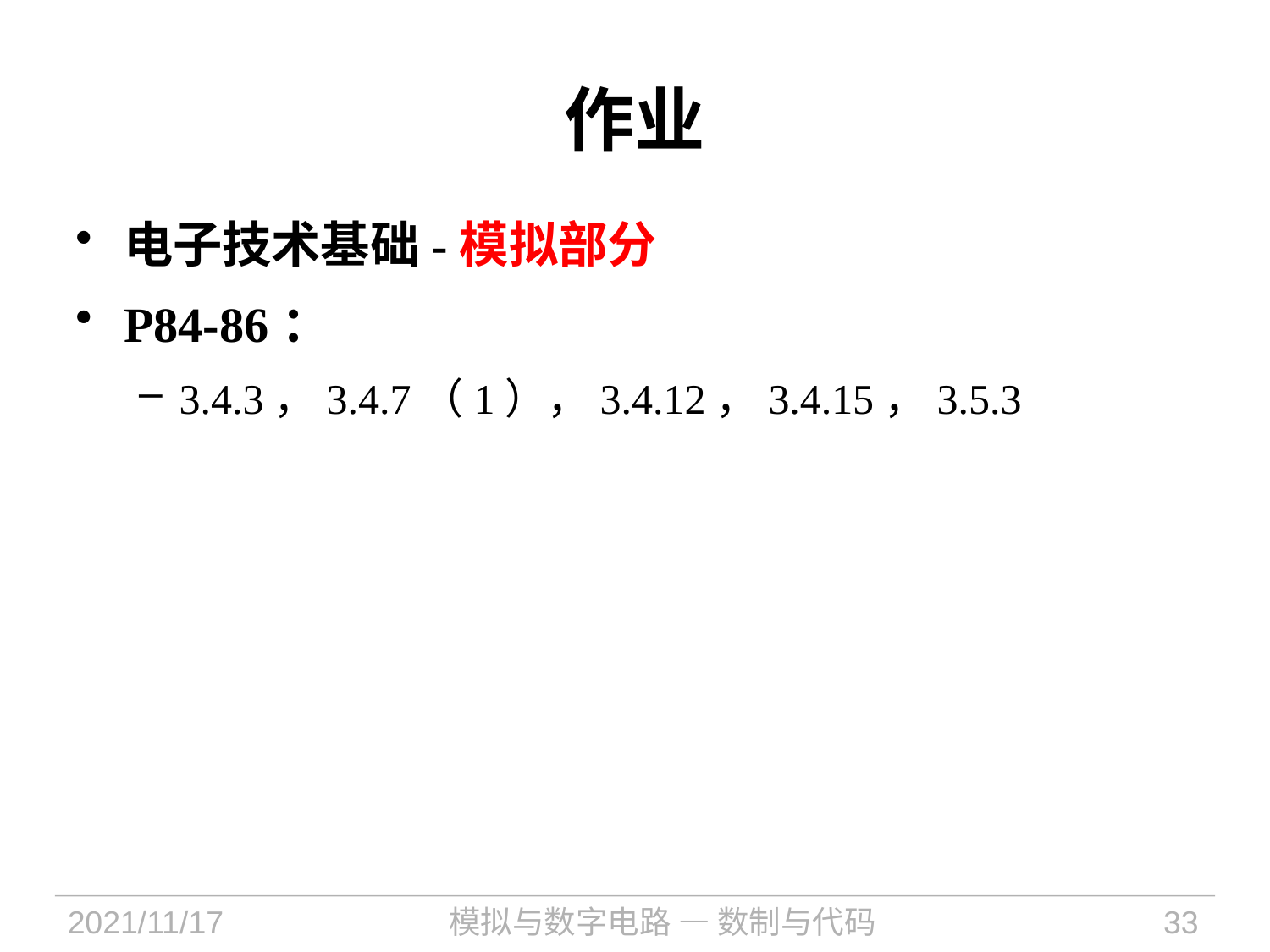

# 作业
电子技术基础-模拟部分
P84-86：
3.4.3，3.4.7（1），3.4.12，3.4.15，3.5.3
2021/11/17
模拟与数字电路 — 数制与代码
33